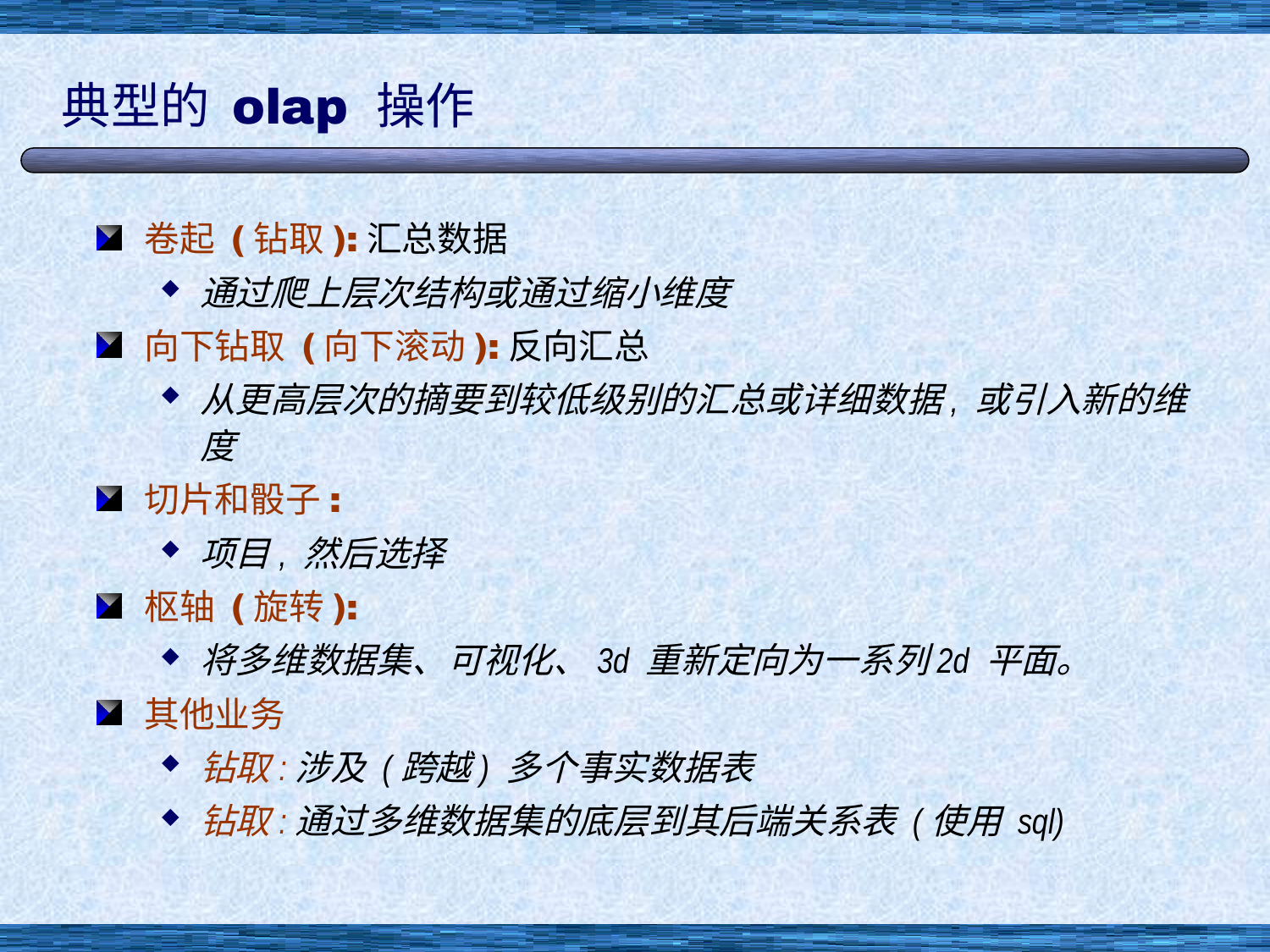

# 典型的 olap 操作
卷起 (钻取):汇总数据
通过爬上层次结构或通过缩小维度
向下钻取 (向下滚动):反向汇总
从更高层次的摘要到较低级别的汇总或详细数据, 或引入新的维度
切片和骰子:
项目, 然后选择
枢轴 (旋转):
将多维数据集、可视化、3d 重新定向为一系列2d 平面。
其他业务
钻取:涉及 (跨越) 多个事实数据表
钻取:通过多维数据集的底层到其后端关系表 (使用 sql)